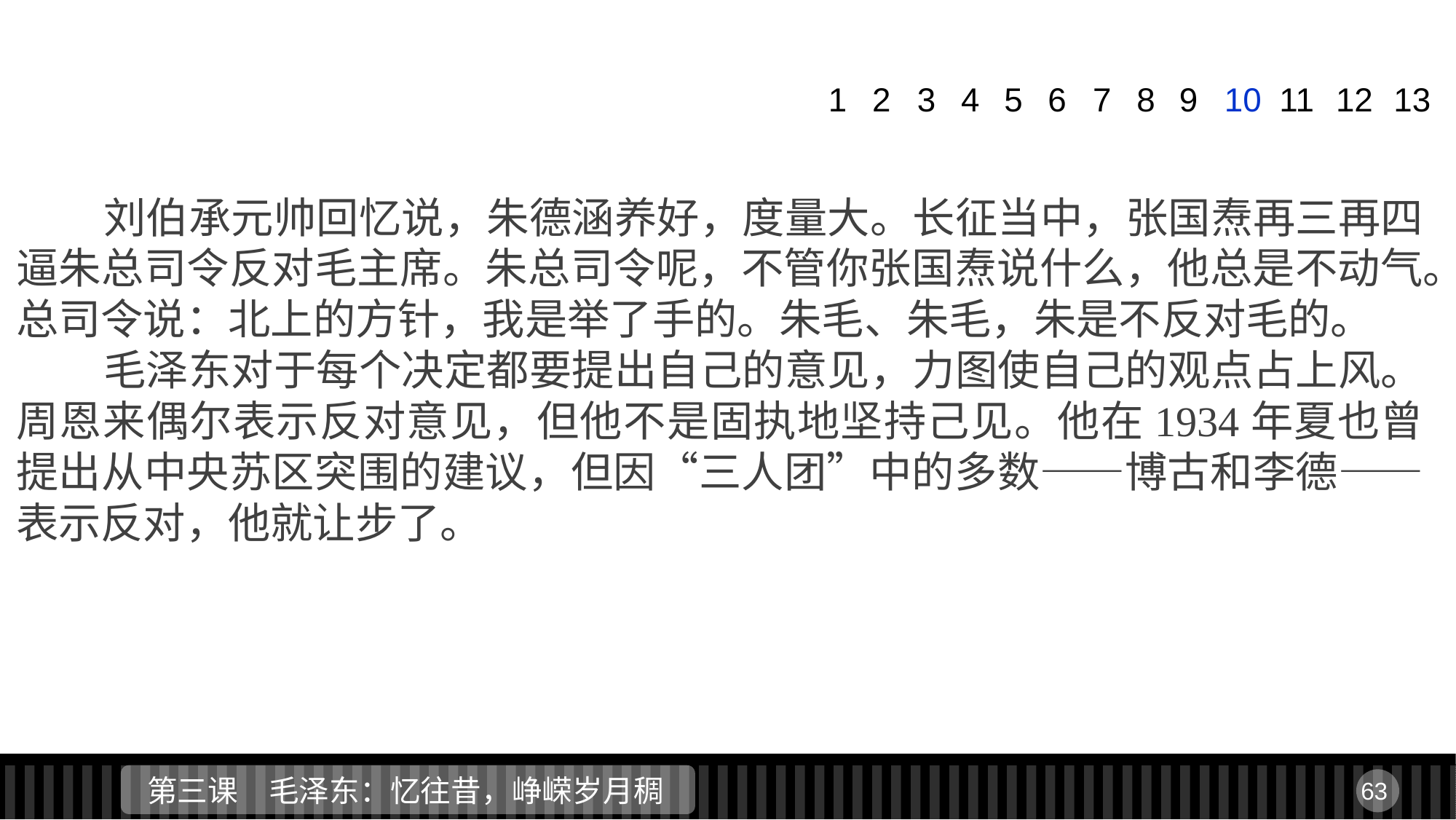

1
2
3
4
5
6
7
8
9
10
11
12
13
        刘伯承元帅回忆说，朱德涵养好，度量大。长征当中，张国焘再三再四逼朱总司令反对毛主席。朱总司令呢，不管你张国焘说什么，他总是不动气。总司令说：北上的方针，我是举了手的。朱毛、朱毛，朱是不反对毛的。
        毛泽东对于每个决定都要提出自己的意见，力图使自己的观点占上风。周恩来偶尔表示反对意见，但他不是固执地坚持己见。他在1934年夏也曾提出从中央苏区突围的建议，但因“三人团”中的多数——博古和李德——表示反对，他就让步了。